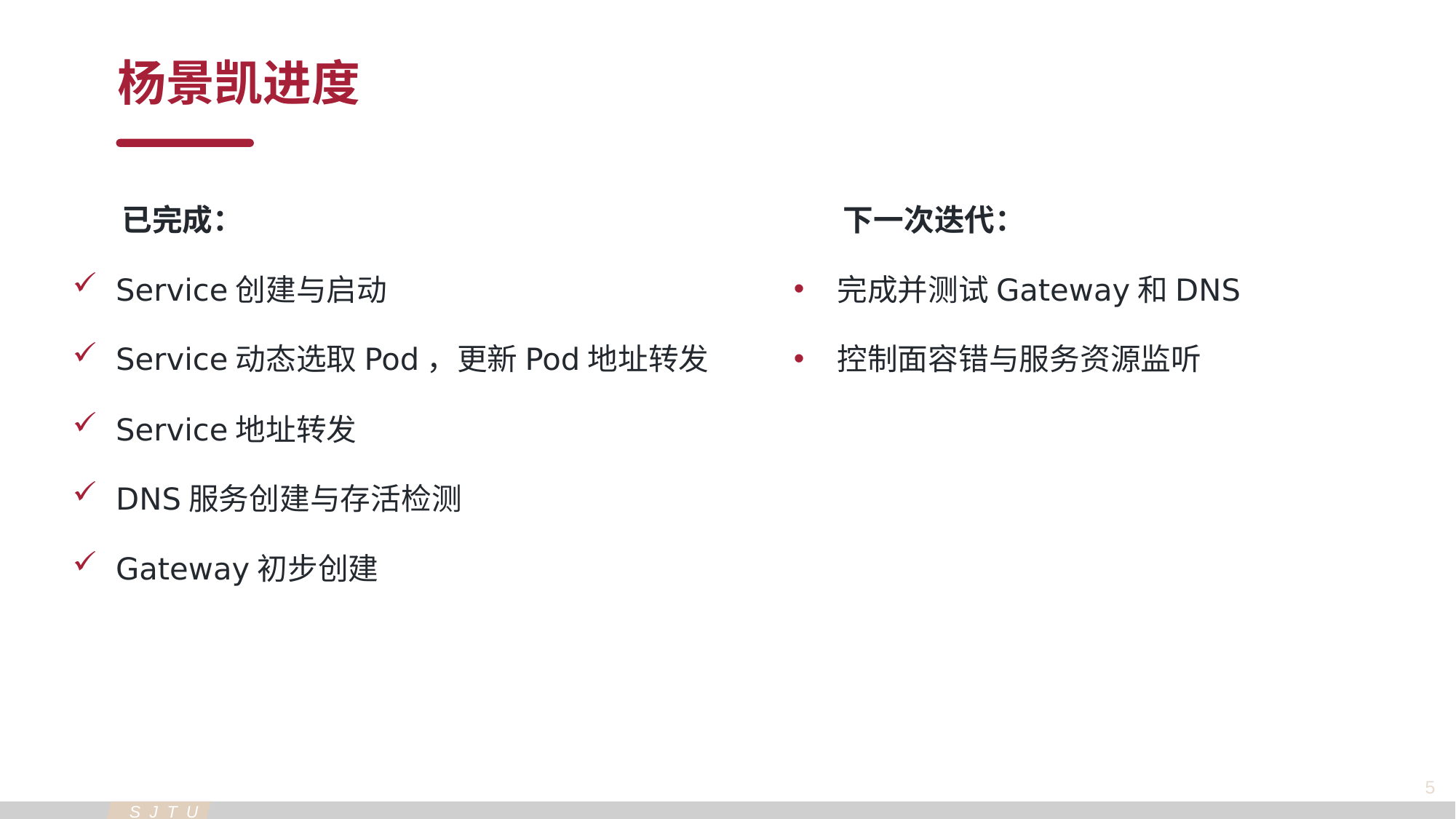

杨景凯进度
    已完成：
Service创建与启动
Service动态选取Pod，更新Pod地址转发
Service地址转发
DNS服务创建与存活检测
Gateway初步创建
    下一次迭代：
完成并测试Gateway和DNS
控制面容错与服务资源监听

5